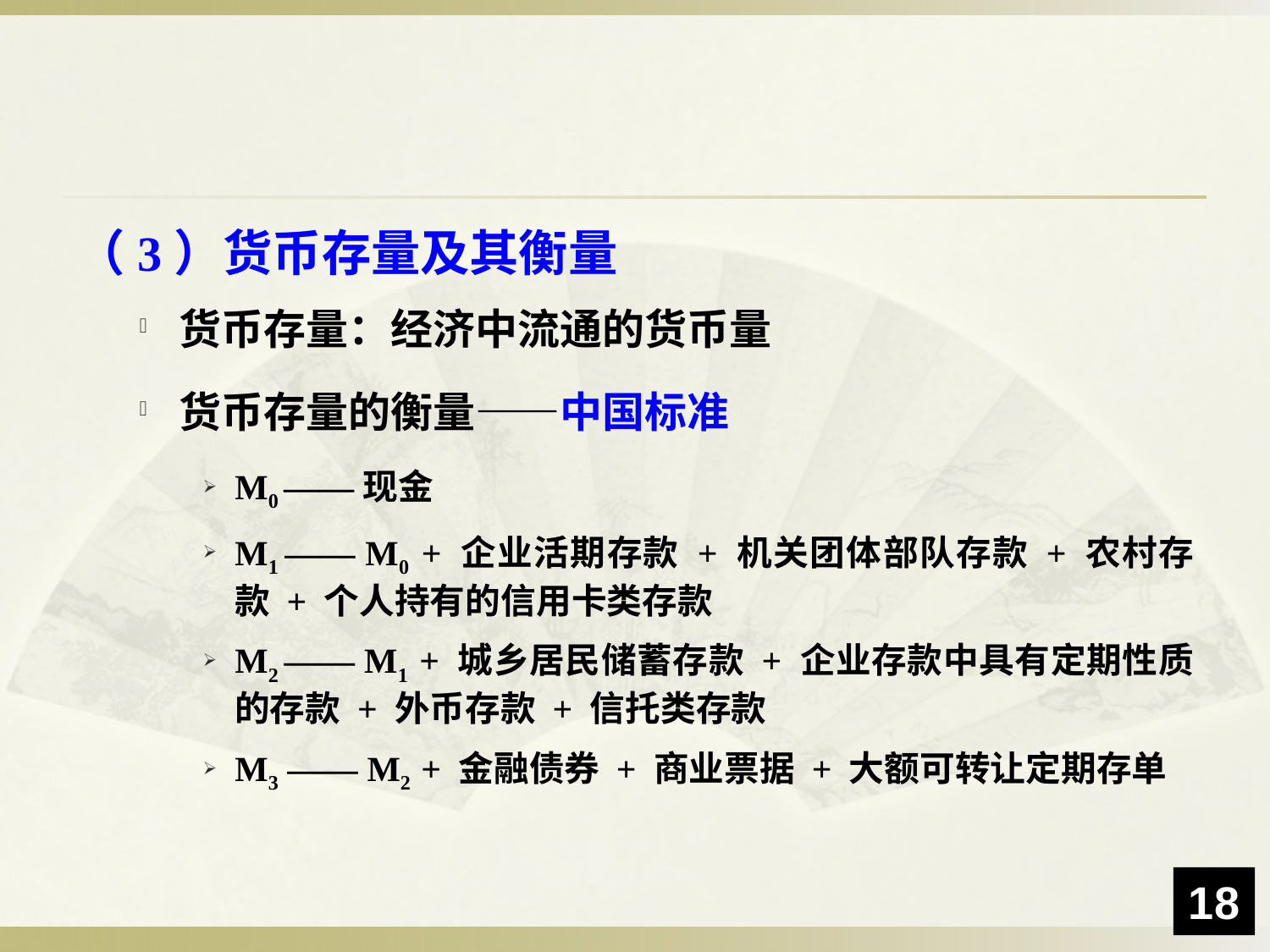

（3）货币存量及其衡量
货币存量：经济中流通的货币量
货币存量的衡量——中国标准
M0 ——现金
M1 —— M0  + 企业活期存款 + 机关团体部队存款 + 农村存款 + 个人持有的信用卡类存款
M2 —— M1  + 城乡居民储蓄存款 + 企业存款中具有定期性质的存款 + 外币存款 + 信托类存款
M3 —— M2  + 金融债券 + 商业票据 + 大额可转让定期存单
18